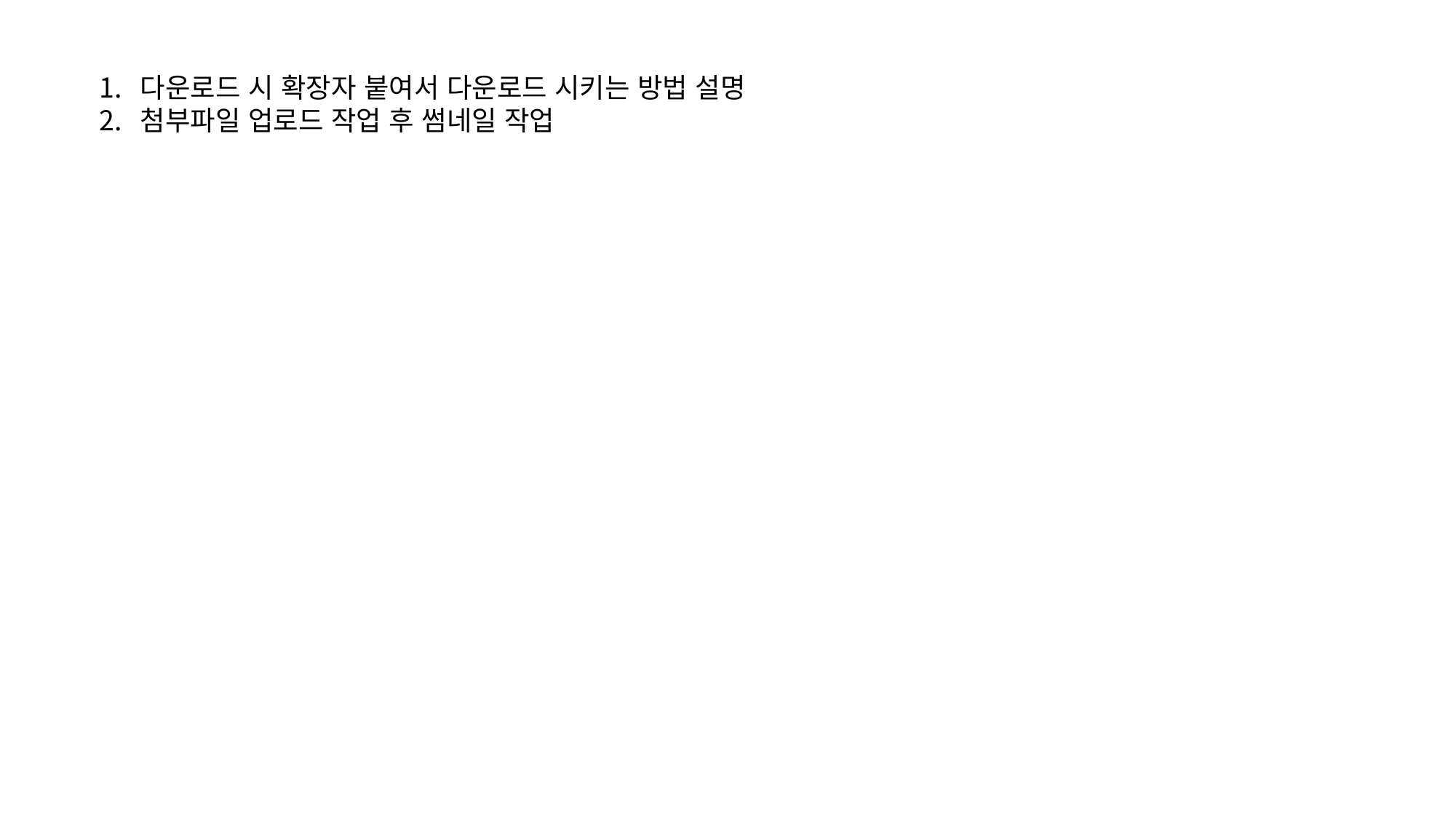

다운로드 시 확장자 붙여서 다운로드 시키는 방법 설명
첨부파일 업로드 작업 후 썸네일 작업